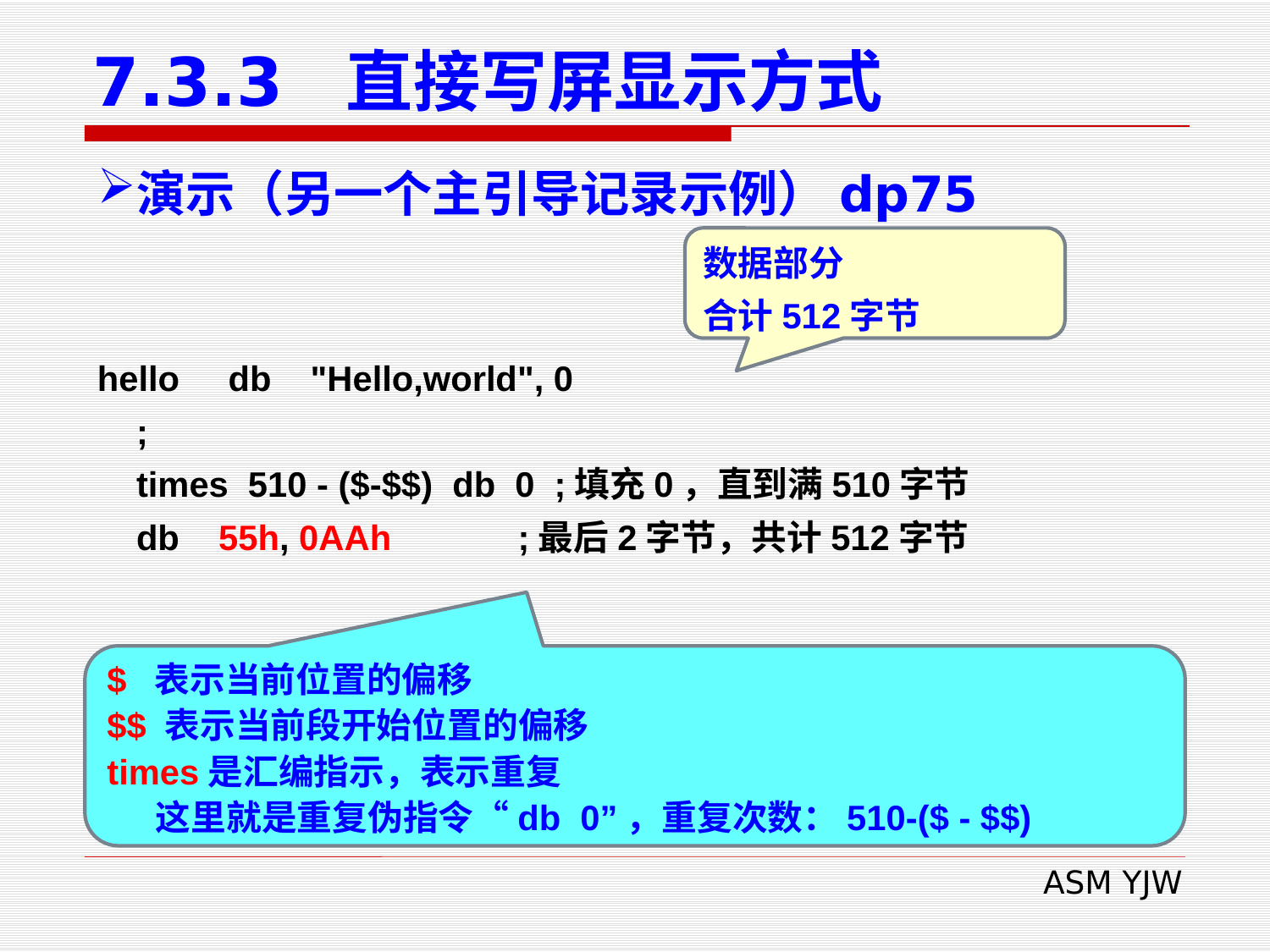

# 7.3.3  直接写屏显示方式
演示（另一个主引导记录示例）dp75
数据部分
合计512字节
hello     db    "Hello,world", 0
    ;
    times  510 - ($-$$)  db  0  ;填充0，直到满510字节
    db    55h, 0AAh             ;最后2字节，共计512字节
$  表示当前位置的偏移
$$ 表示当前段开始位置的偏移
times是汇编指示，表示重复
     这里就是重复伪指令“db  0”，重复次数：510-($ - $$)